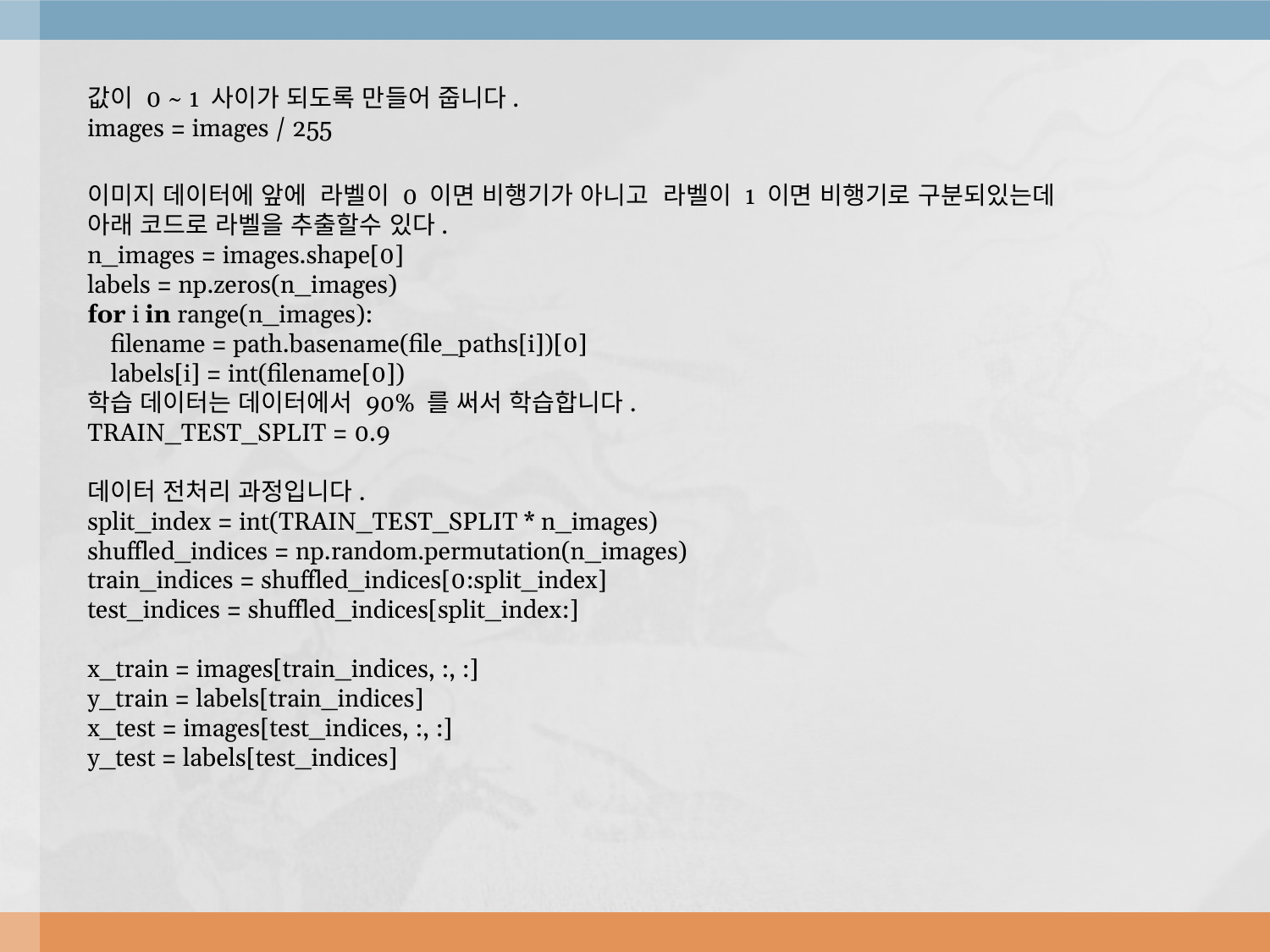

값이 0 ~ 1 사이가 되도록 만들어 줍니다.
images = images / 255

이미지 데이터에 앞에  라벨이 0 이면 비행기가 아니고  라벨이 1 이면 비행기로 구분되있는데
아래 코드로 라벨을 추출할수 있다.
n_images = images.shape[0]
labels = np.zeros(n_images)
for i in range(n_images):
    filename = path.basename(file_paths[i])[0]
    labels[i] = int(filename[0])
학습 데이터는 데이터에서 90% 를 써서 학습합니다.
TRAIN_TEST_SPLIT = 0.9

데이터 전처리 과정입니다.
split_index = int(TRAIN_TEST_SPLIT * n_images)
shuffled_indices = np.random.permutation(n_images)
train_indices = shuffled_indices[0:split_index]
test_indices = shuffled_indices[split_index:]
x_train = images[train_indices, :, :]
y_train = labels[train_indices]
x_test = images[test_indices, :, :]
y_test = labels[test_indices]